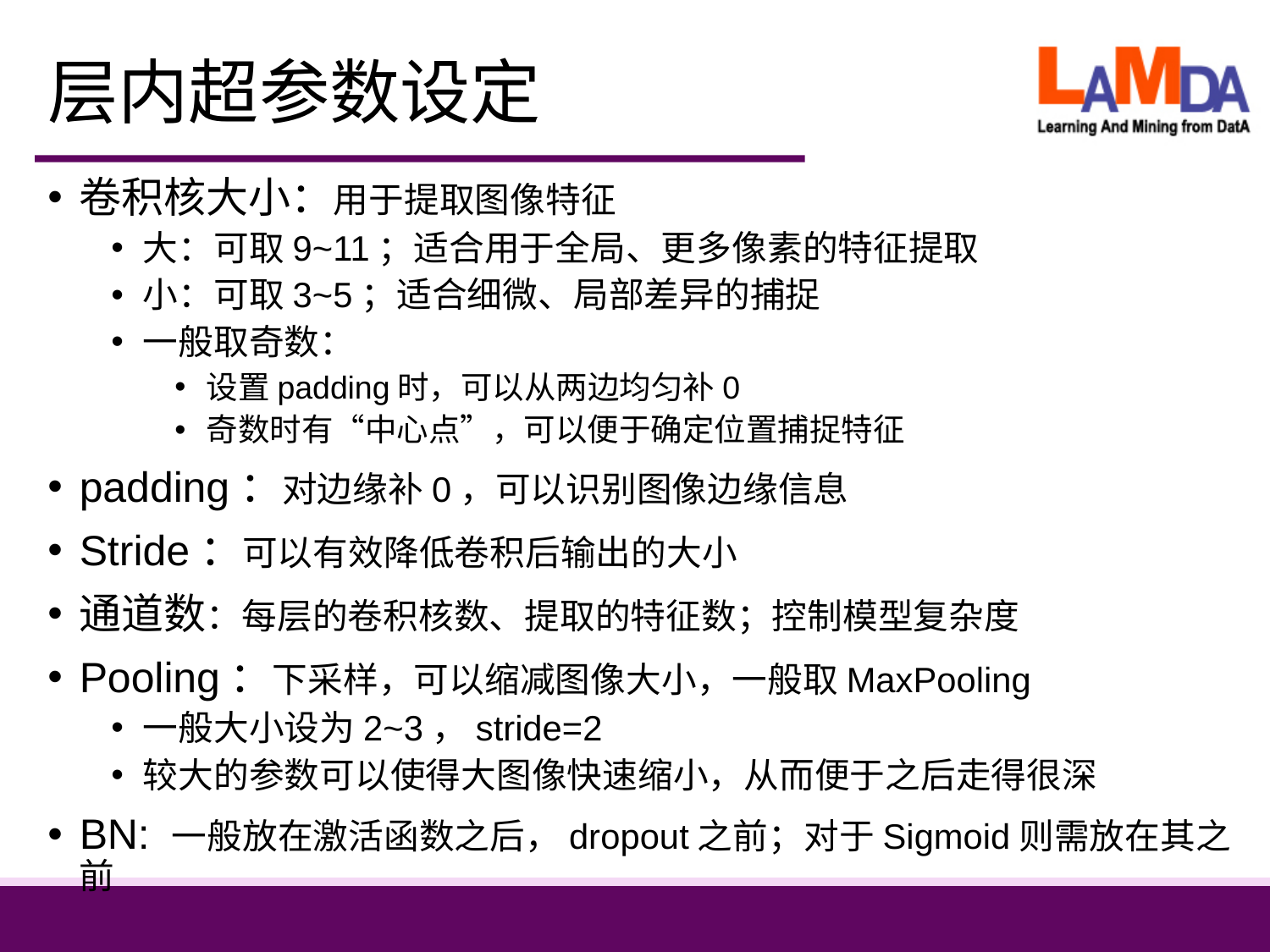

# 层内超参数设定
卷积核大小：用于提取图像特征
大：可取9~11；适合用于全局、更多像素的特征提取
小：可取3~5；适合细微、局部差异的捕捉
一般取奇数：
设置padding时，可以从两边均匀补0
奇数时有“中心点”，可以便于确定位置捕捉特征
padding：对边缘补0，可以识别图像边缘信息
Stride：可以有效降低卷积后输出的大小
通道数：每层的卷积核数、提取的特征数；控制模型复杂度
Pooling：下采样，可以缩减图像大小，一般取MaxPooling
一般大小设为2~3，stride=2
较大的参数可以使得大图像快速缩小，从而便于之后走得很深
BN: 一般放在激活函数之后，dropout之前；对于Sigmoid则需放在其之前